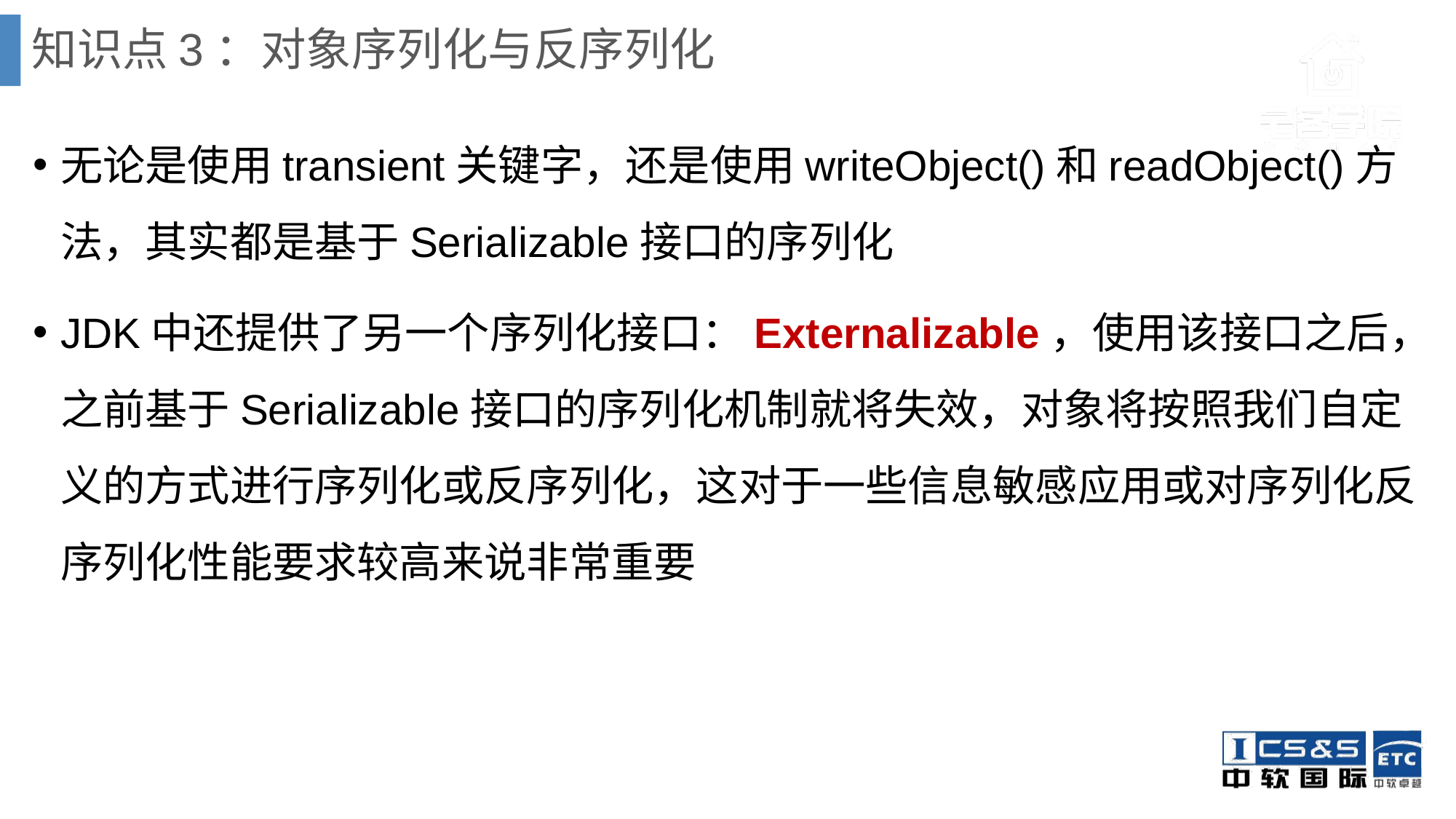

# 知识点3：对象序列化与反序列化
无论是使用transient关键字，还是使用writeObject()和readObject()方法，其实都是基于Serializable接口的序列化
JDK中还提供了另一个序列化接口：Externalizable，使用该接口之后，之前基于Serializable接口的序列化机制就将失效，对象将按照我们自定义的方式进行序列化或反序列化，这对于一些信息敏感应用或对序列化反序列化性能要求较高来说非常重要